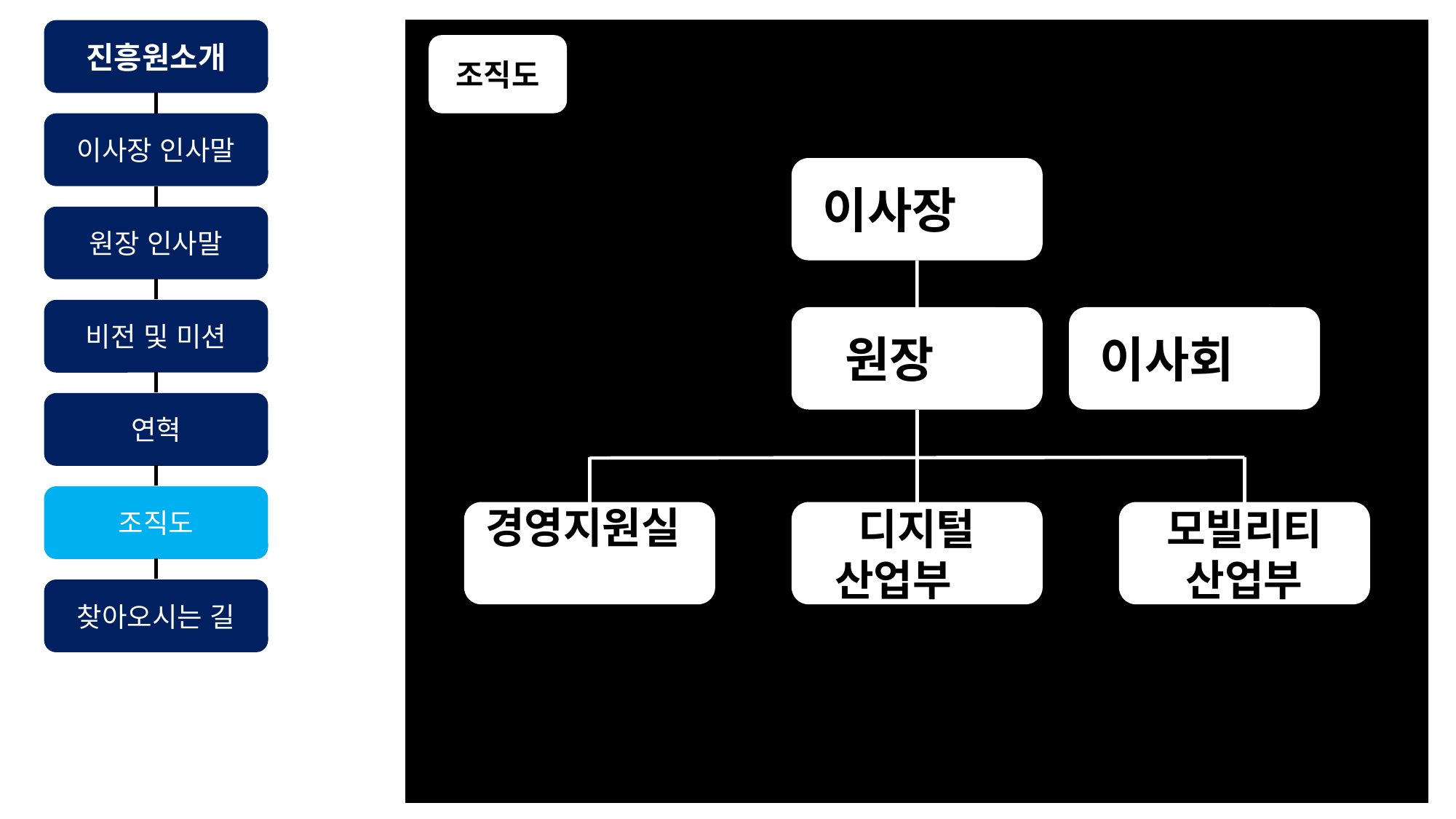

진흥원소개

조직도
이사장 인사말
이사장
원장 인사말
비전 및 미션
원장
이사회
연혁
조직도
경영지원실
디지털
산업부
모빌리티
산업부
찾아오시는 길